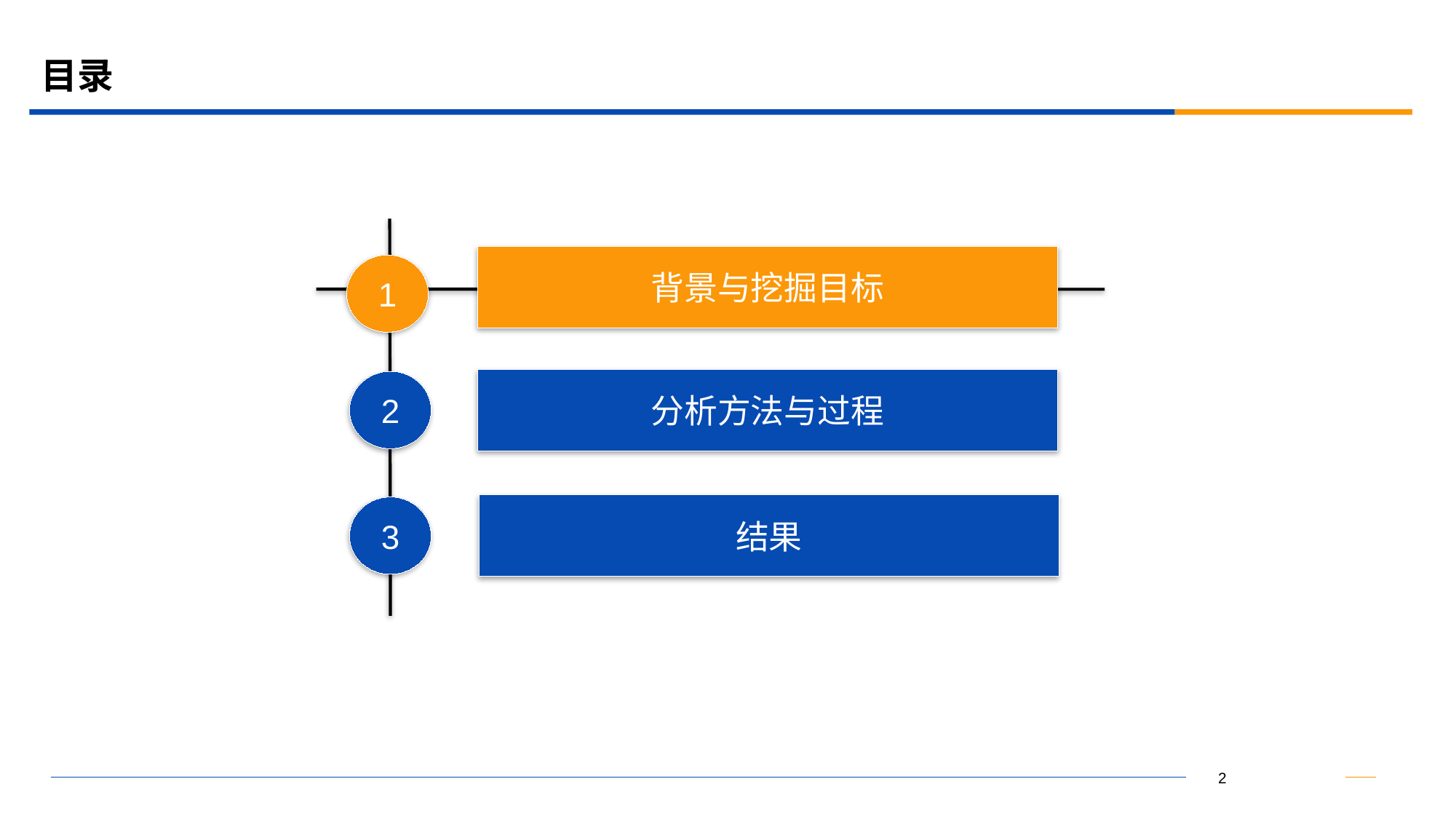

# 目录
背景与挖掘目标
1

分析方法与过程
2
结果
3